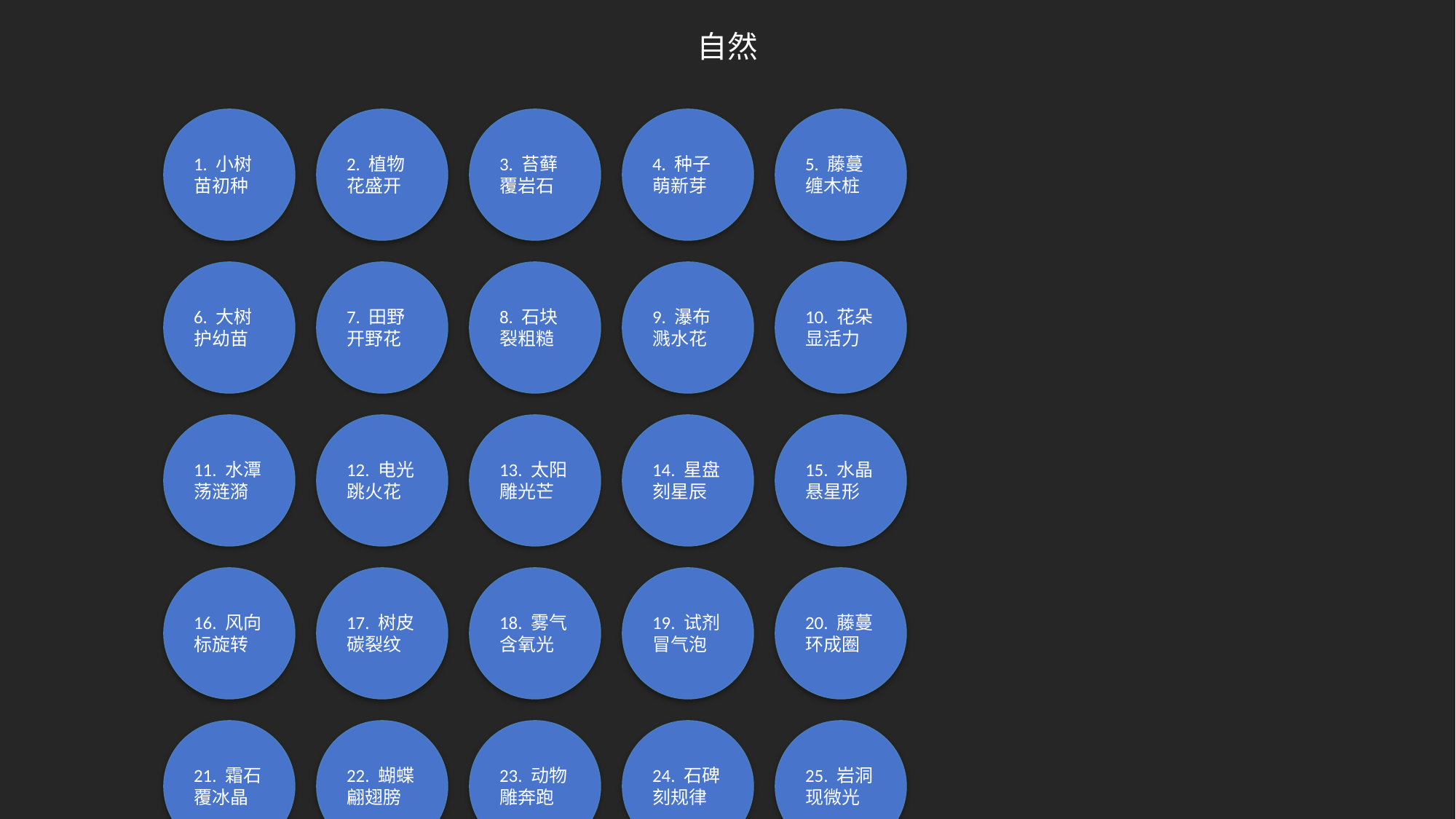

自然
1. 小树苗初种
2. 植物花盛开
3. 苔藓覆岩石
4. 种子萌新芽
5. 藤蔓缠木桩
6. 大树护幼苗
7. 田野开野花
8. 石块裂粗糙
9. 瀑布溅水花
10. 花朵显活力
11. 水潭荡涟漪
12. 电光跳火花
13. 太阳雕光芒
14. 星盘刻星辰
15. 水晶悬星形
16. 风向标旋转
17. 树皮碳裂纹
18. 雾气含氧光
19. 试剂冒气泡
20. 藤蔓环成圈
21. 霜石覆冰晶
22. 蝴蝶翩翅膀
23. 动物雕奔跑
24. 石碑刻规律
25. 岩洞现微光